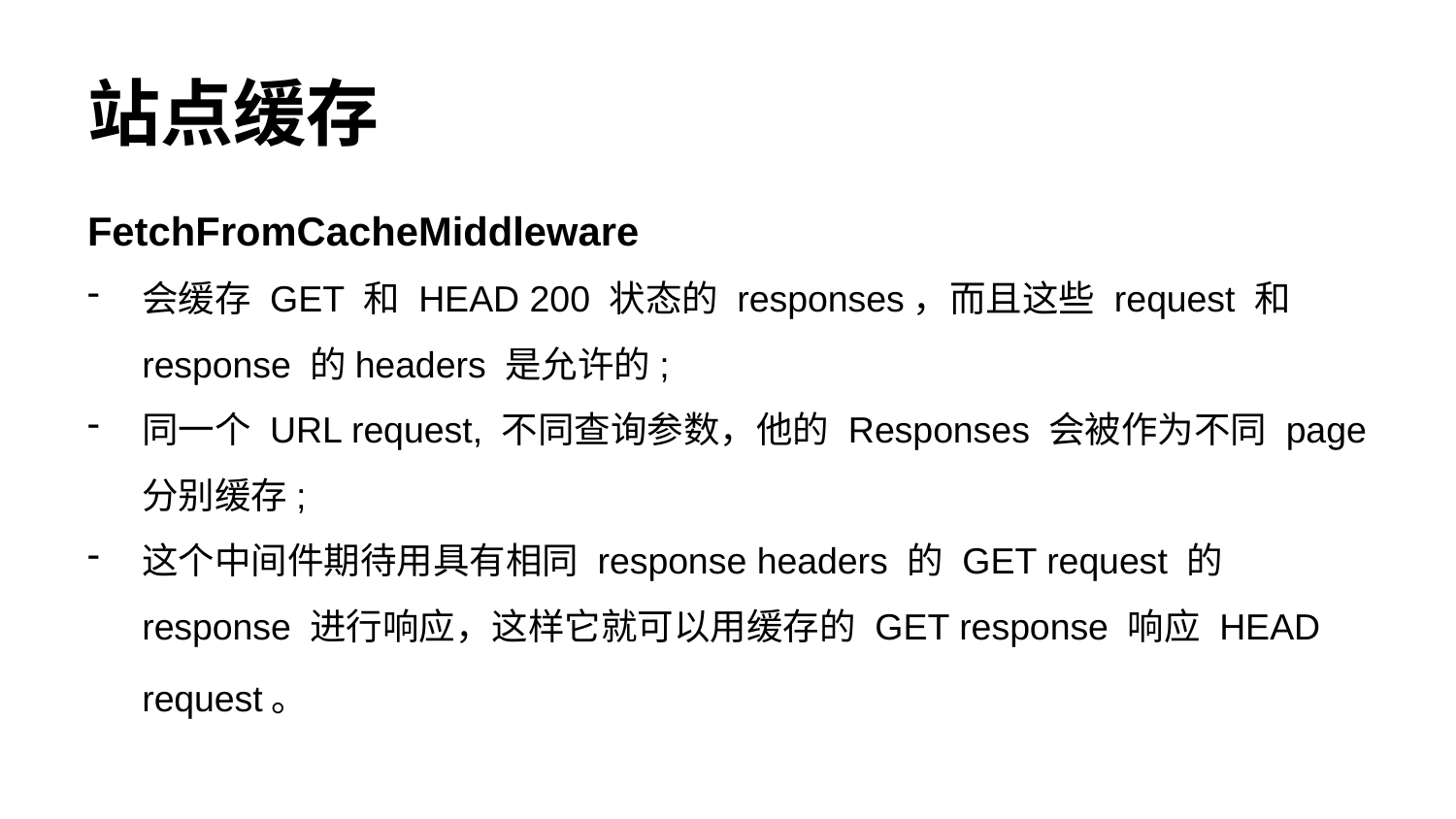

# 站点缓存
FetchFromCacheMiddleware
会缓存 GET 和 HEAD 200 状态的 responses，而且这些 request 和 response 的headers 是允许的;
同一个 URL request, 不同查询参数，他的 Responses 会被作为不同 page 分别缓存;
这个中间件期待用具有相同 response headers 的 GET request 的response 进行响应，这样它就可以用缓存的 GET response 响应 HEAD request。